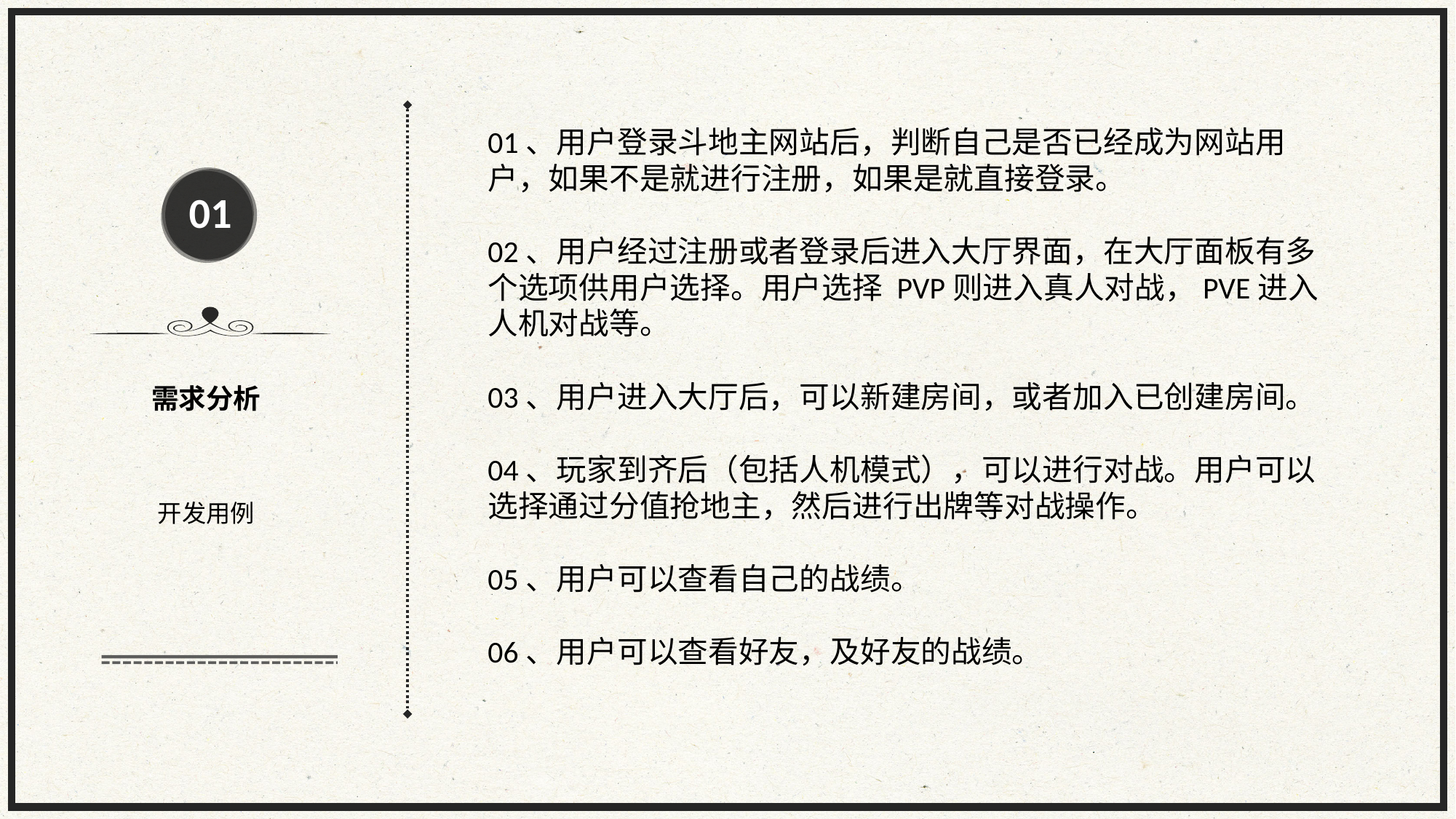

01、用户登录斗地主网站后，判断自己是否已经成为网站用户，如果不是就进行注册，如果是就直接登录。

02、用户经过注册或者登录后进入大厅界面，在大厅面板有多个选项供用户选择。用户选择 PVP则进入真人对战，PVE进入人机对战等。

03、用户进入大厅后，可以新建房间，或者加入已创建房间。

04、玩家到齐后（包括人机模式），可以进行对战。用户可以选择通过分值抢地主，然后进行出牌等对战操作。

05、用户可以查看自己的战绩。

06、用户可以查看好友，及好友的战绩。

01

需求分析

开发用例